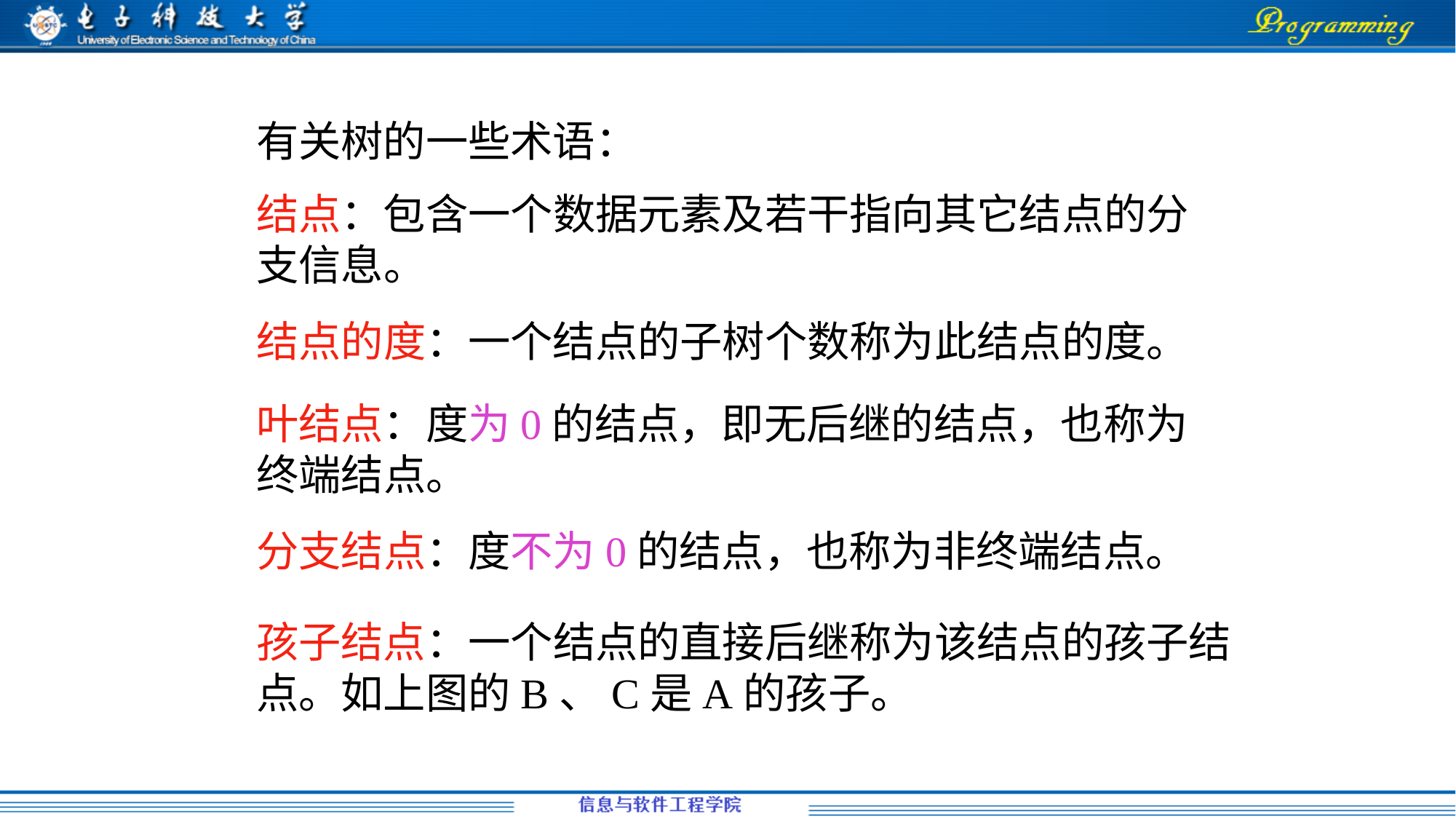

有关树的一些术语：
结点：包含一个数据元素及若干指向其它结点的分支信息。
结点的度：一个结点的子树个数称为此结点的度。
叶结点：度为0的结点，即无后继的结点，也称为终端结点。
分支结点：度不为0的结点，也称为非终端结点。
孩子结点：一个结点的直接后继称为该结点的孩子结点。如上图的B、C是A的孩子。